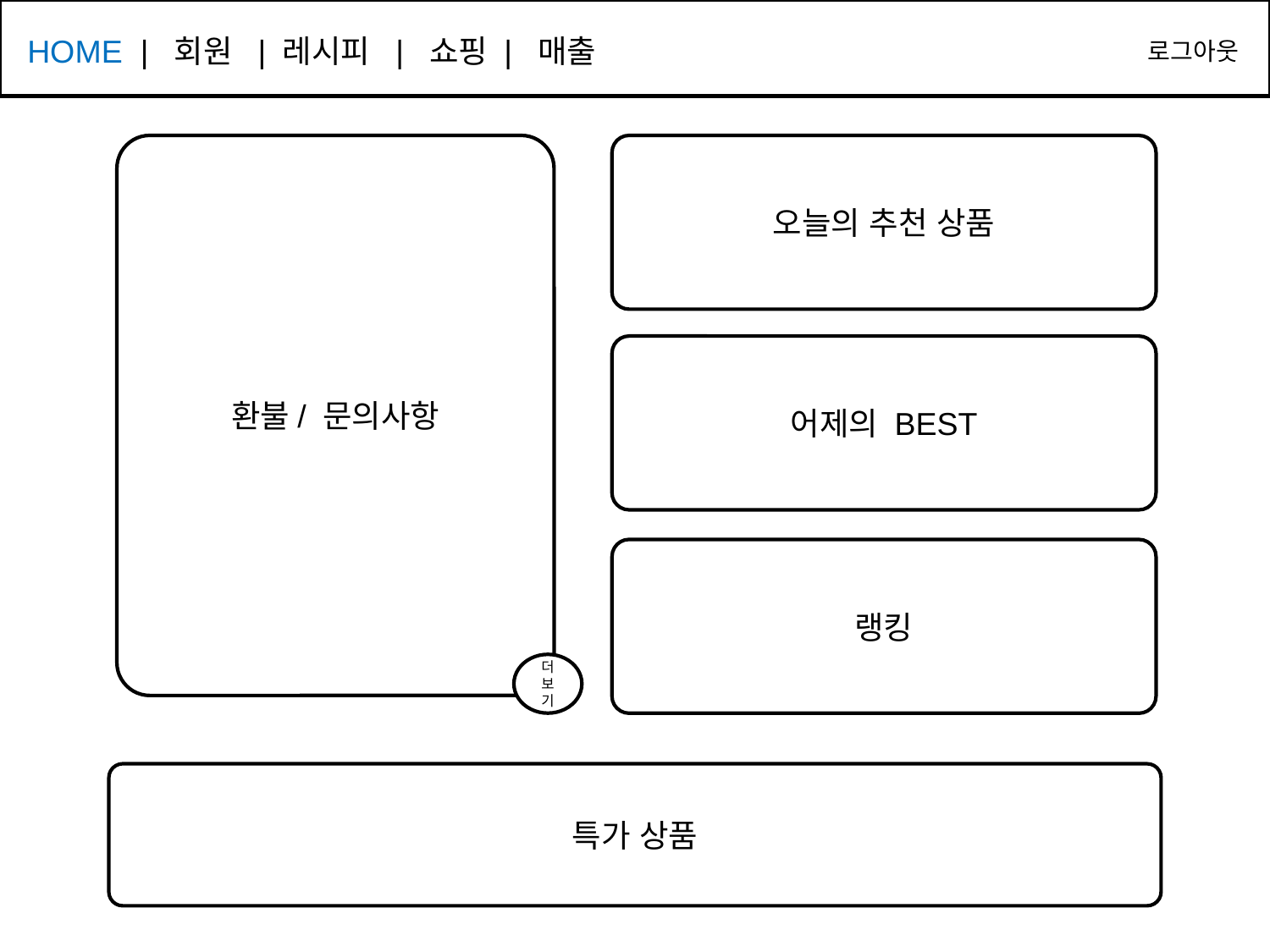

HOME  |  회원  | 레시피  |  쇼핑 |  매출
로그아웃
환불/ 문의사항
오늘의 추천 상품
어제의 BEST
랭킹
더보기
특가 상품